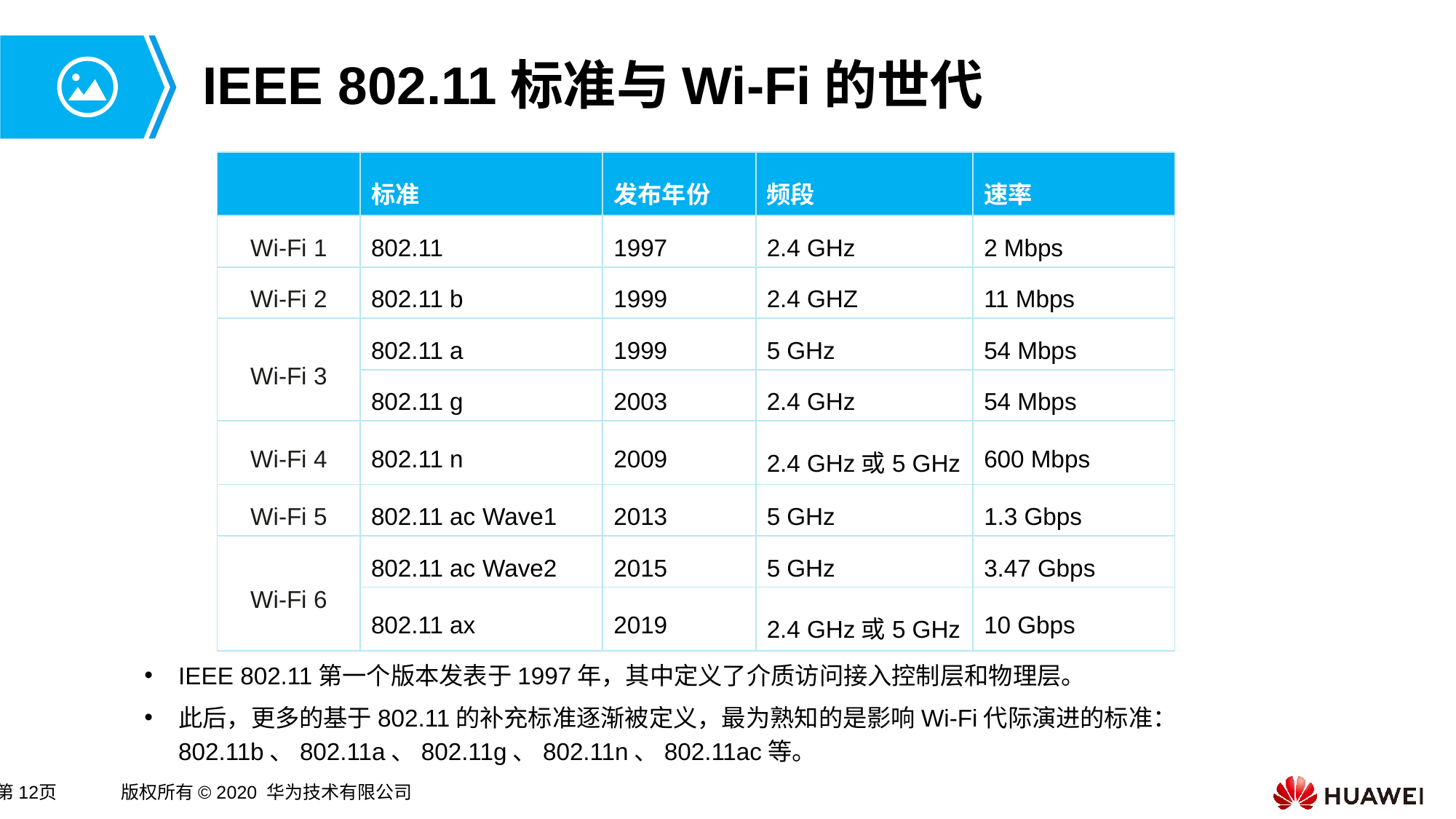

# IEEE 802.11标准与Wi-Fi的世代
|  | 标准 | 发布年份 | 频段 | 速率 |
| --- | --- | --- | --- | --- |
| Wi-Fi 1 | 802.11 | 1997 | 2.4 GHz | 2 Mbps |
| Wi-Fi 2 | 802.11 b | 1999 | 2.4 GHZ | 11 Mbps |
| Wi-Fi 3 | 802.11 a | 1999 | 5 GHz | 54 Mbps |
|  | 802.11 g | 2003 | 2.4 GHz | 54 Mbps |
| Wi-Fi 4 | 802.11 n | 2009 | 2.4 GHz或5 GHz | 600 Mbps |
| Wi-Fi 5 | 802.11 ac Wave1 | 2013 | 5 GHz | 1.3 Gbps |
| Wi-Fi 6 | 802.11 ac Wave2 | 2015 | 5 GHz | 3.47 Gbps |
|  | 802.11 ax | 2019 | 2.4 GHz或5 GHz | 10 Gbps |
IEEE 802.11第一个版本发表于1997年，其中定义了介质访问接入控制层和物理层。
此后，更多的基于802.11的补充标准逐渐被定义，最为熟知的是影响Wi-Fi代际演进的标准：802.11b、802.11a、802.11g、802.11n、802.11ac等。